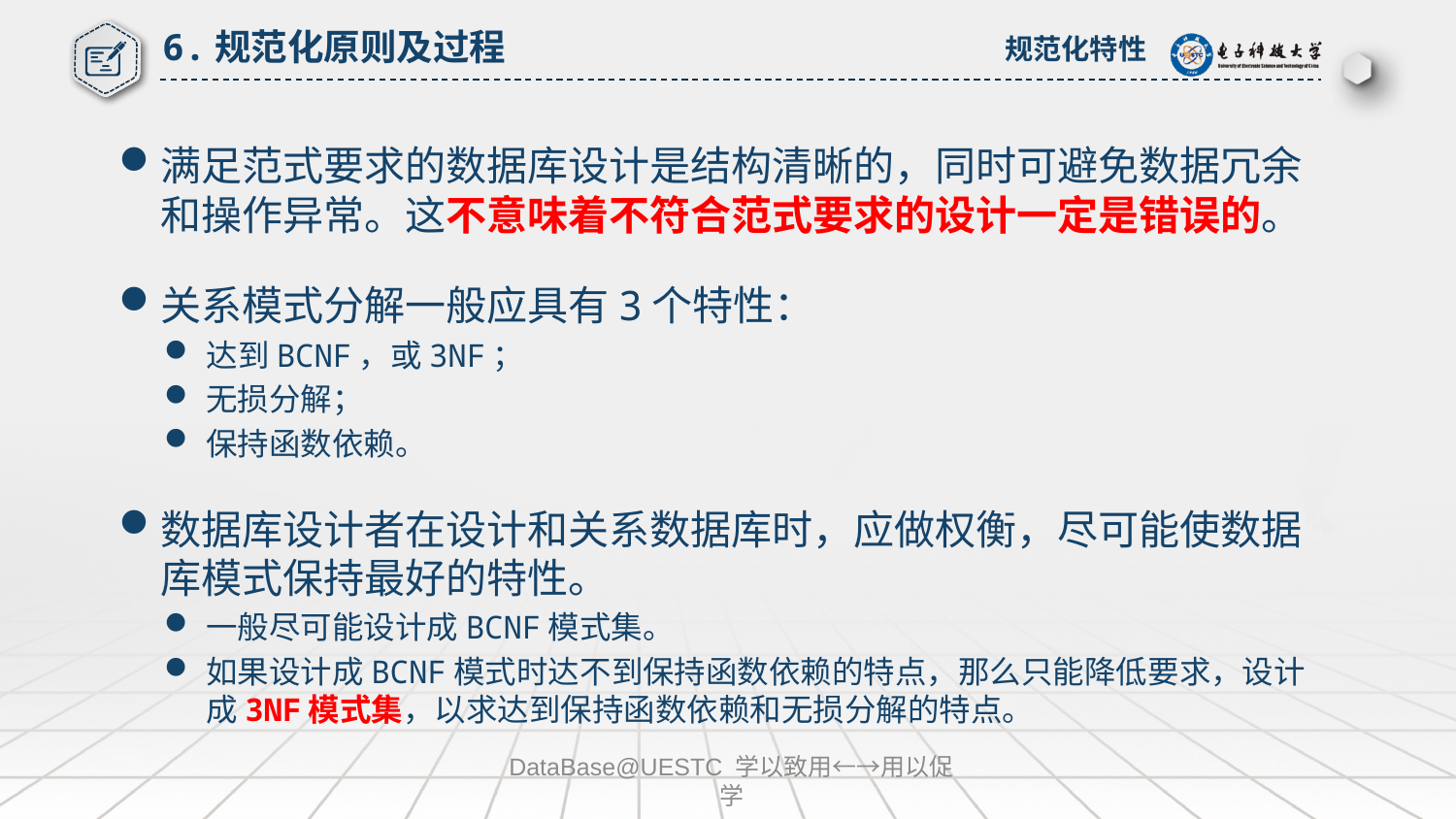

# 6.规范化原则及过程
规范化特性
满足范式要求的数据库设计是结构清晰的，同时可避免数据冗余和操作异常。这不意味着不符合范式要求的设计一定是错误的。

关系模式分解一般应具有3个特性：
达到BCNF，或3NF；
无损分解；
保持函数依赖。

数据库设计者在设计和关系数据库时，应做权衡，尽可能使数据库模式保持最好的特性。
一般尽可能设计成BCNF模式集。
如果设计成BCNF模式时达不到保持函数依赖的特点，那么只能降低要求，设计成3NF模式集，以求达到保持函数依赖和无损分解的特点。
54
DataBase@UESTC 学以致用←→用以促学